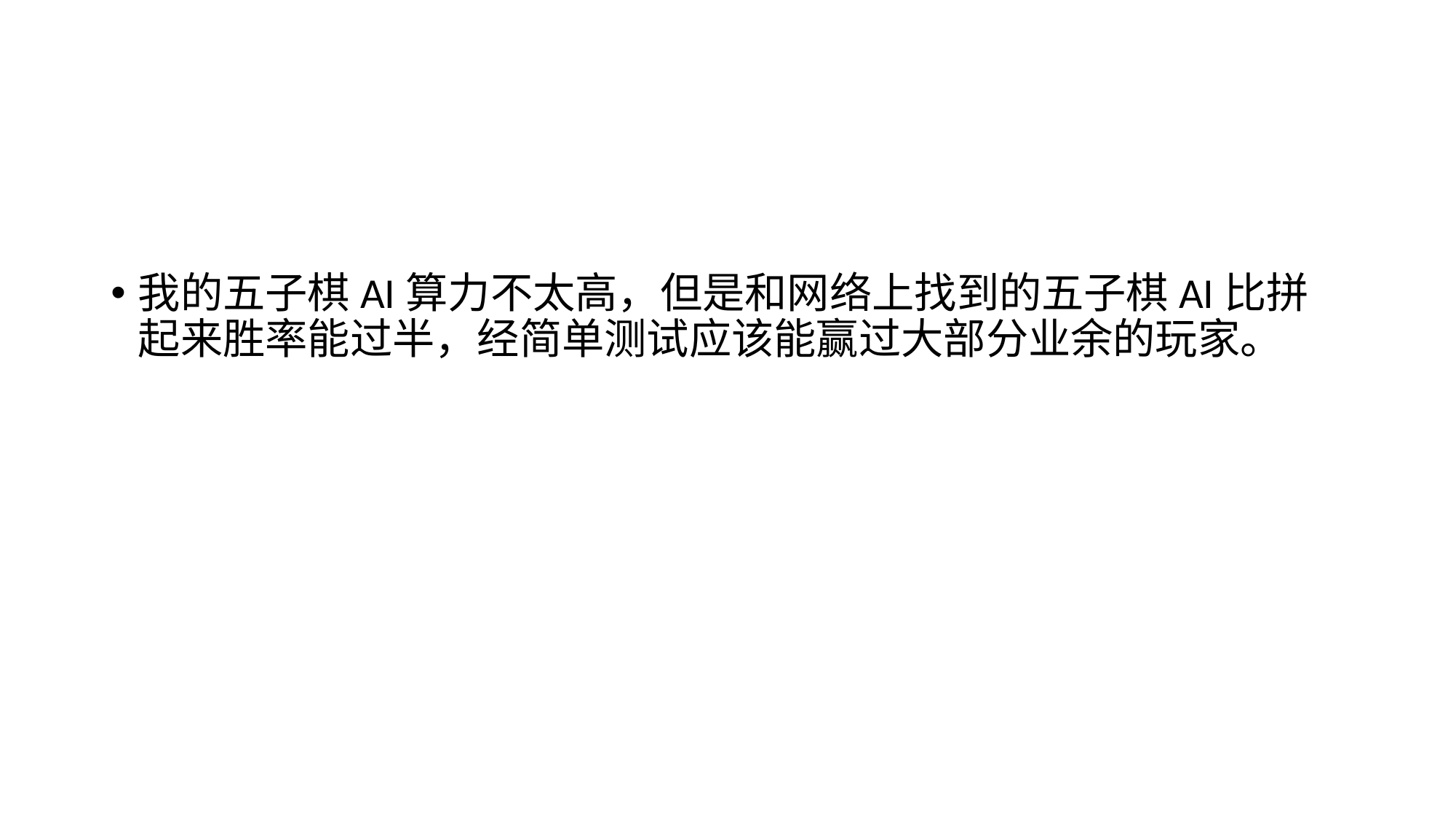

我的五子棋AI算力不太高，但是和网络上找到的五子棋AI比拼起来胜率能过半，经简单测试应该能赢过大部分业余的玩家。